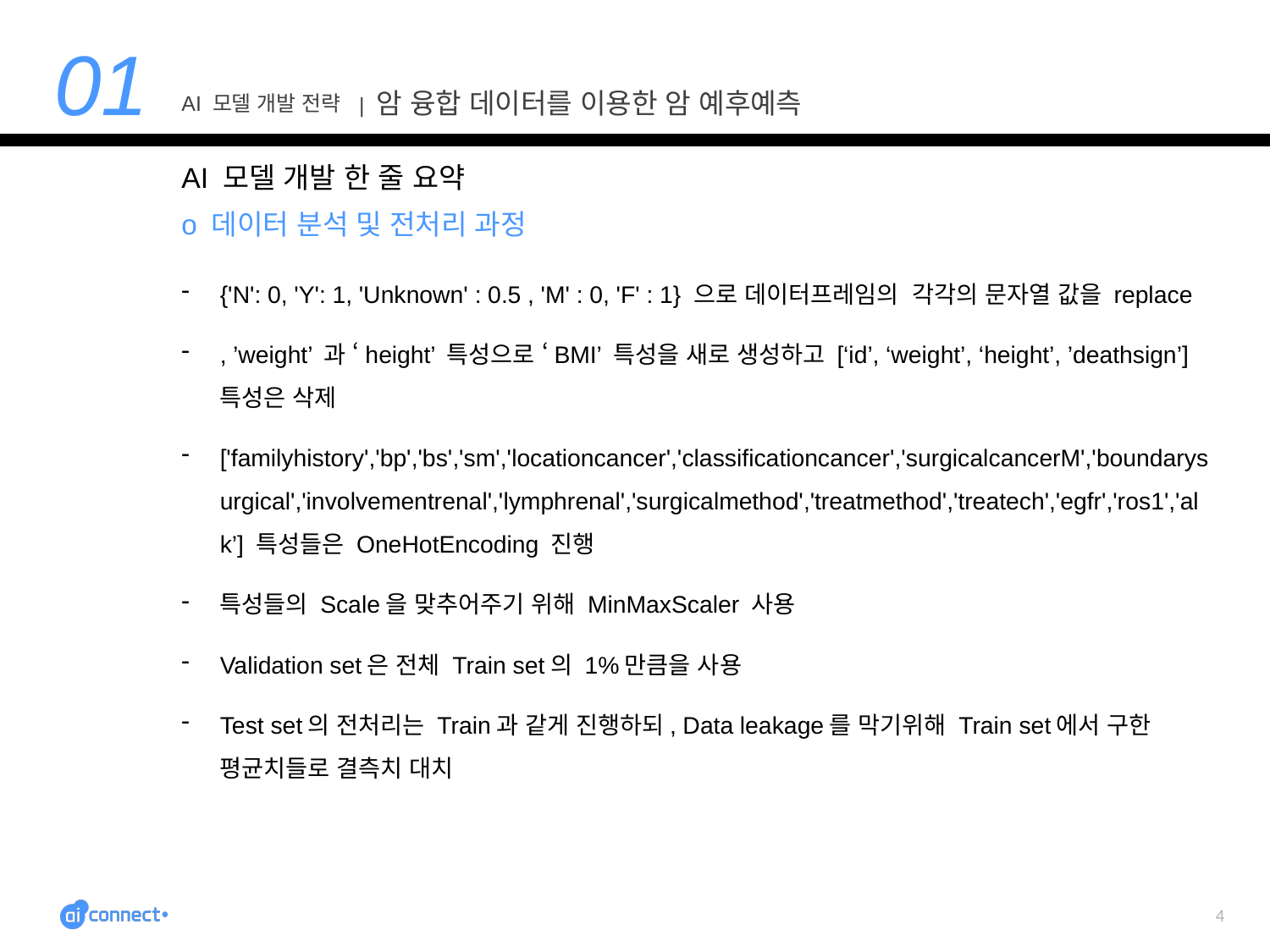

01
AI 모델 개발 전략
암 융합 데이터를 이용한 암 예후예측
AI 모델 개발 한 줄 요약
o 데이터 분석 및 전처리 과정
{'N': 0, 'Y': 1, 'Unknown' : 0.5 , 'M' : 0, 'F' : 1} 으로 데이터프레임의  각각의 문자열 값을 replace
, ’weight’ 과 ‘height’ 특성으로 ‘BMI’ 특성을 새로 생성하고 [‘id’, ‘weight’, ‘height’, ’deathsign’] 특성은 삭제
['familyhistory','bp','bs','sm','locationcancer','classificationcancer','surgicalcancerM','boundarysurgical','involvementrenal','lymphrenal','surgicalmethod','treatmethod','treatech','egfr','ros1','alk’] 특성들은 OneHotEncoding 진행
특성들의 Scale을 맞추어주기 위해 MinMaxScaler 사용
Validation set은 전체 Train set의 1%만큼을 사용
Test set의 전처리는 Train과 같게 진행하되, Data leakage를 막기위해 Train set에서 구한 평균치들로 결측치 대치

4